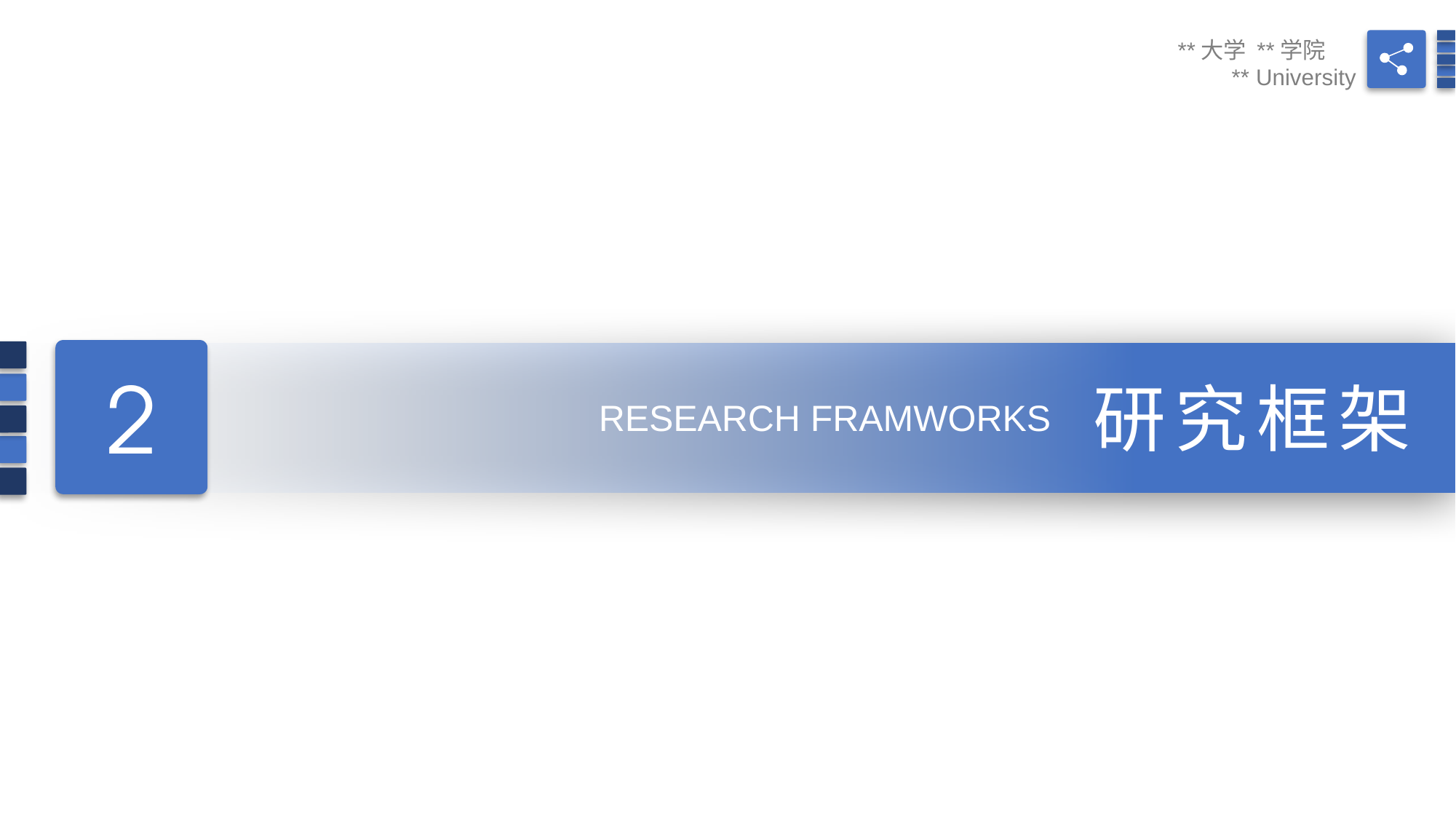

**大学 **学院
** University

2

研究框架
RESEARCH FRAMWORKS